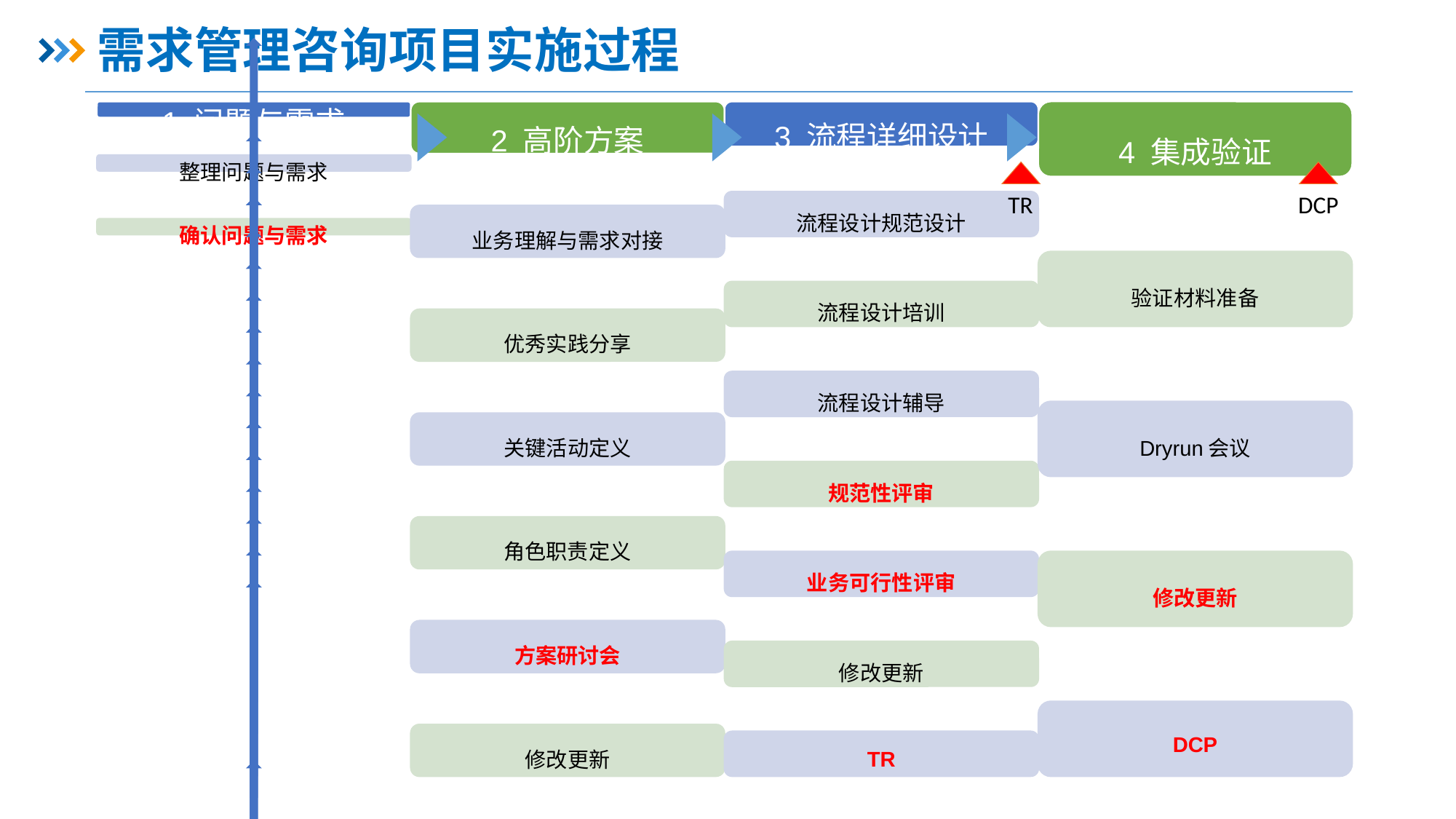

# 需求管理咨询项目实施过程
1 问题与需求
整理问题与需求
确认问题与需求
2 高阶方案
业务理解与需求对接
优秀实践分享
关键活动定义
角色职责定义
方案研讨会
修改更新
3 流程详细设计
流程设计规范设计
流程设计培训
流程设计辅导
规范性评审
业务可行性评审
修改更新
TR
4 集成验证
验证材料准备
Dryrun会议
修改更新
DCP

TR
DCP